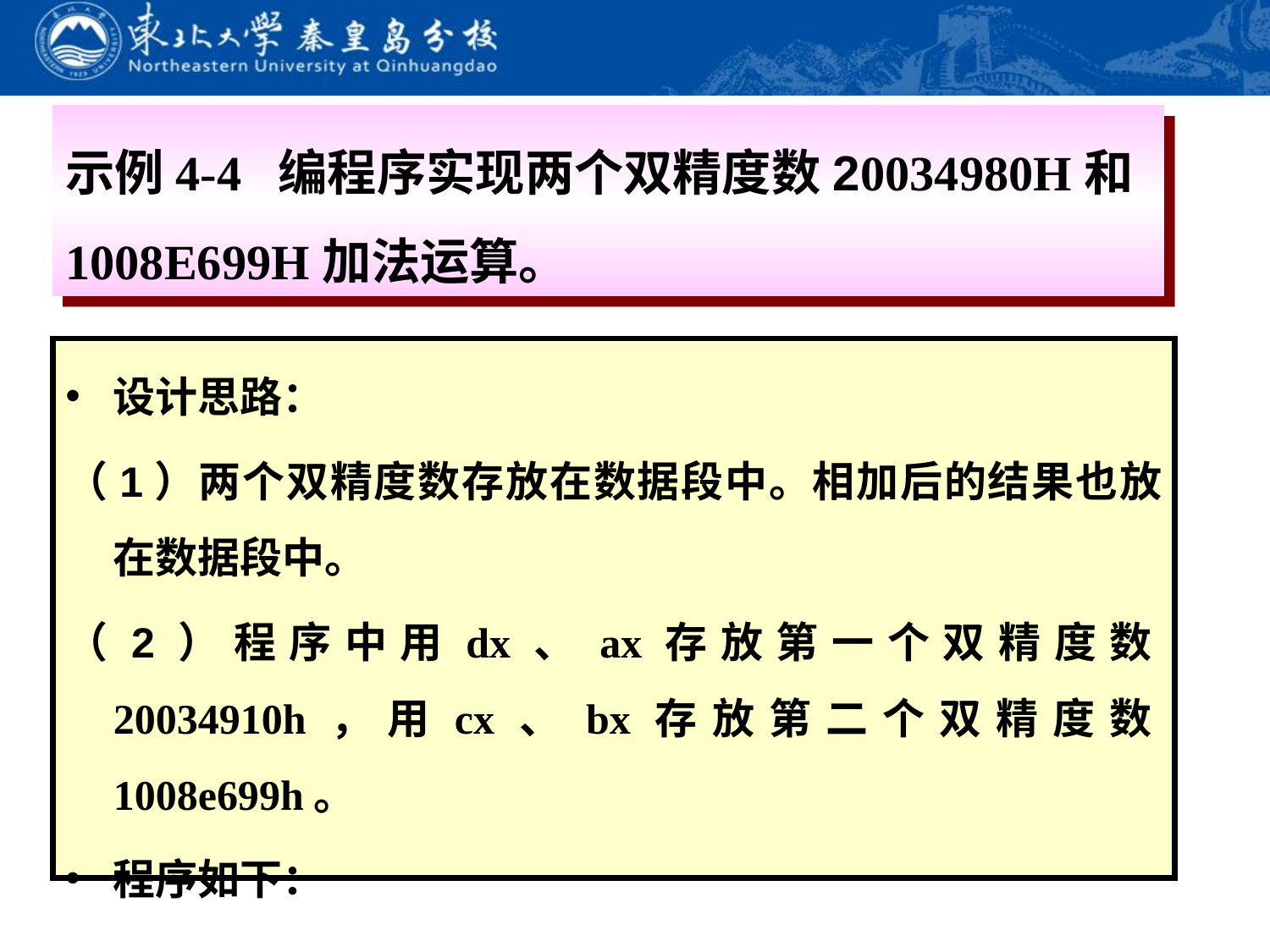

示例4-4  编程序实现两个双精度数20034980H和1008E699H加法运算。
设计思路：
（1）两个双精度数存放在数据段中。相加后的结果也放在数据段中。
（2）程序中用dx、ax存放第一个双精度数20034910h，用cx、bx存放第二个双精度数1008e699h。
程序如下：